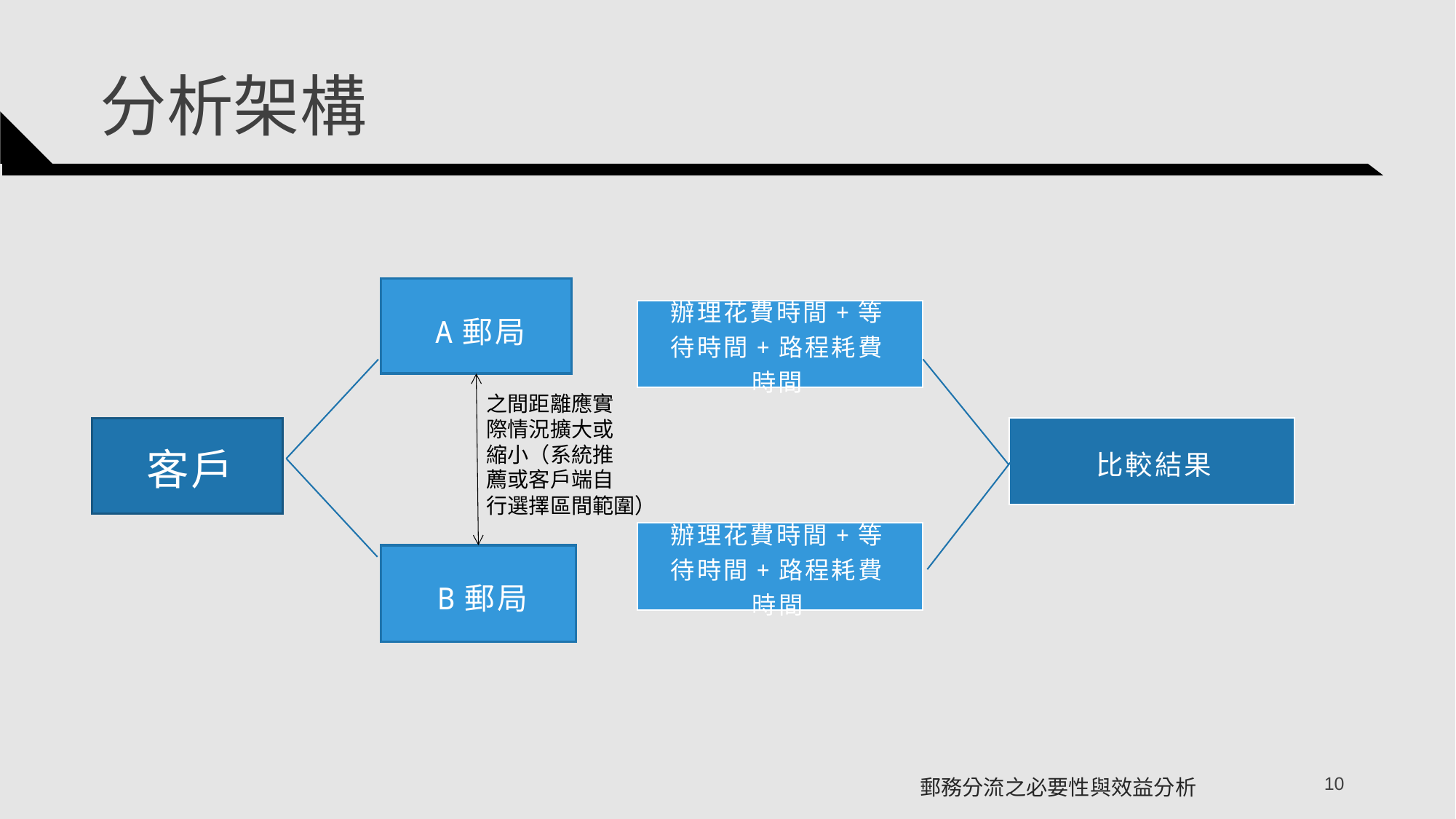

分析架構

A郵局

客戶

辦理花費時間+等待時間+路程耗費時間
辦理花費時間+等待時間+路程耗費時間
之間距離應實
際情況擴大或
縮小（系統推
薦或客戶端自
行選擇區間範圍）

比較結果

B郵局
10
郵務分流之必要性與效益分析